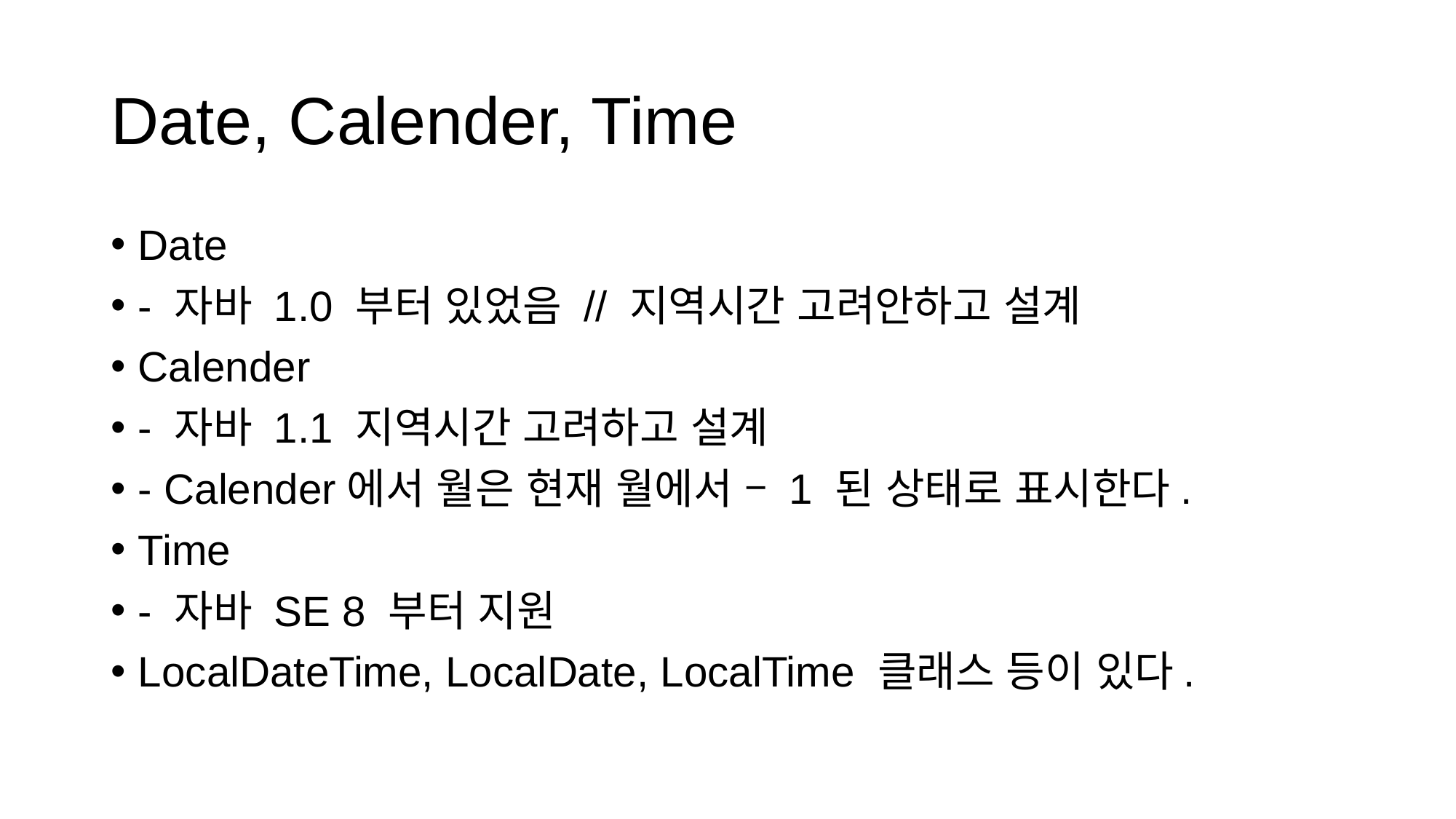

# Date, Calender, Time
Date
- 자바 1.0 부터 있었음 // 지역시간 고려안하고 설계
Calender
- 자바 1.1 지역시간 고려하고 설계
- Calender에서 월은 현재 월에서 – 1 된 상태로 표시한다.
Time
- 자바 SE 8 부터 지원
LocalDateTime, LocalDate, LocalTime 클래스 등이 있다.